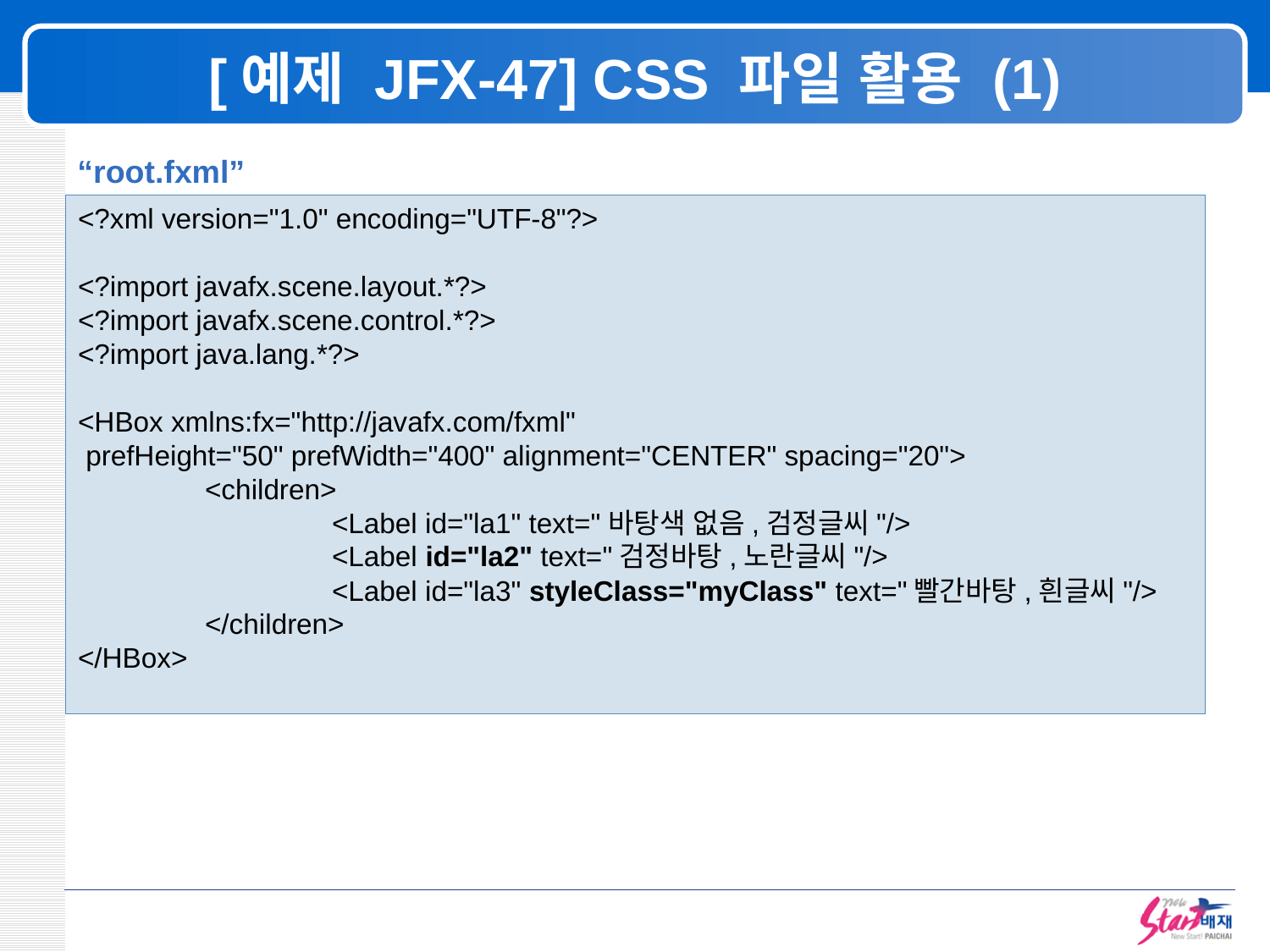

# [예제 JFX-47] CSS 파일 활용 (1)
“root.fxml”
<?xml version="1.0" encoding="UTF-8"?>

<?import javafx.scene.layout.*?>
<?import javafx.scene.control.*?>
<?import java.lang.*?>

<HBox xmlns:fx="http://javafx.com/fxml"
 prefHeight="50" prefWidth="400" alignment="CENTER" spacing="20">
	<children>
		<Label id="la1" text="바탕색 없음,검정글씨"/>
		<Label id="la2" text="검정바탕,노란글씨"/>
		<Label id="la3" styleClass="myClass" text="빨간바탕,흰글씨"/>
	</children>
</HBox>